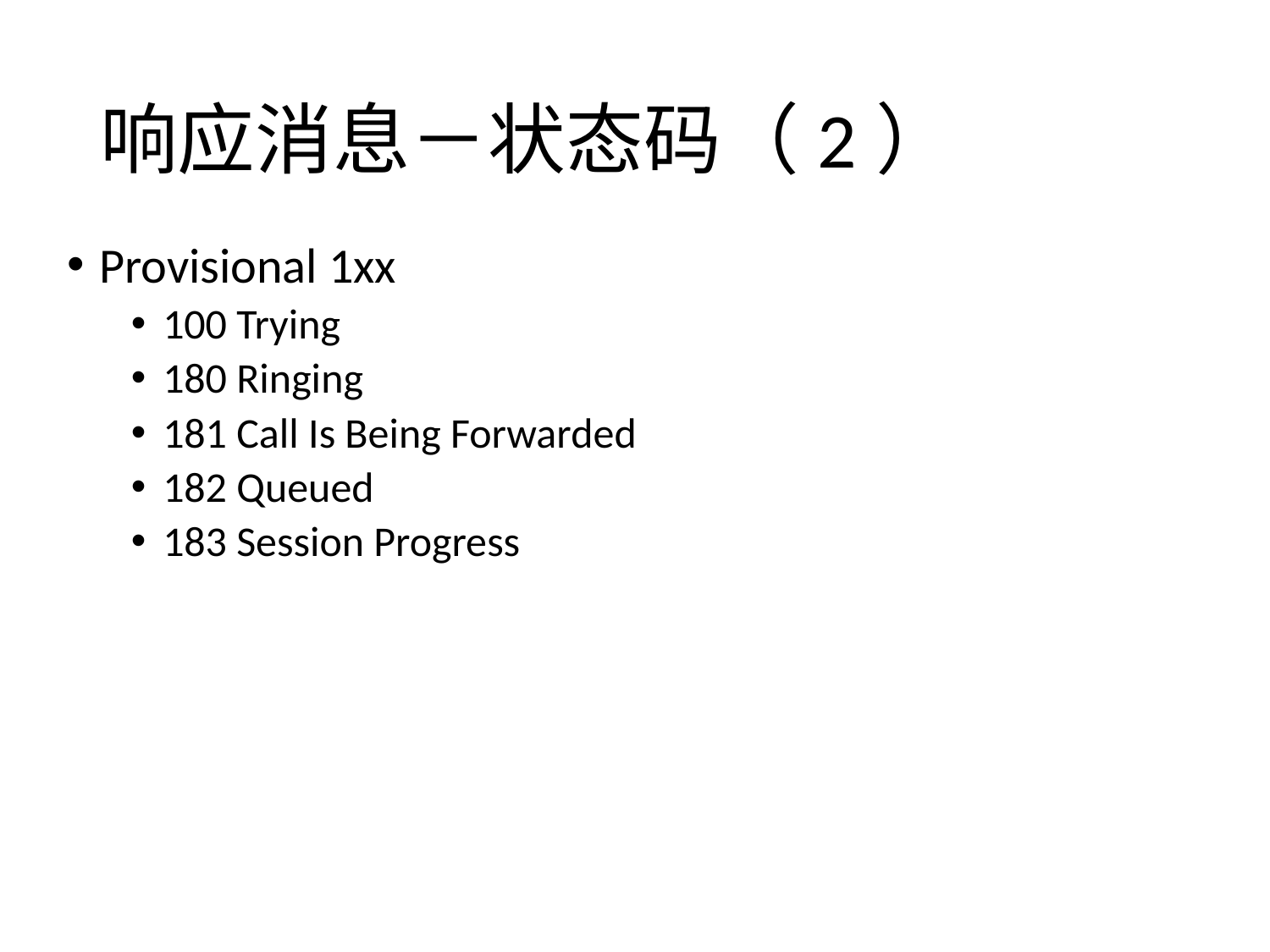

# 响应消息－状态码（2）
Provisional 1xx
100 Trying
180 Ringing
181 Call Is Being Forwarded
182 Queued
183 Session Progress